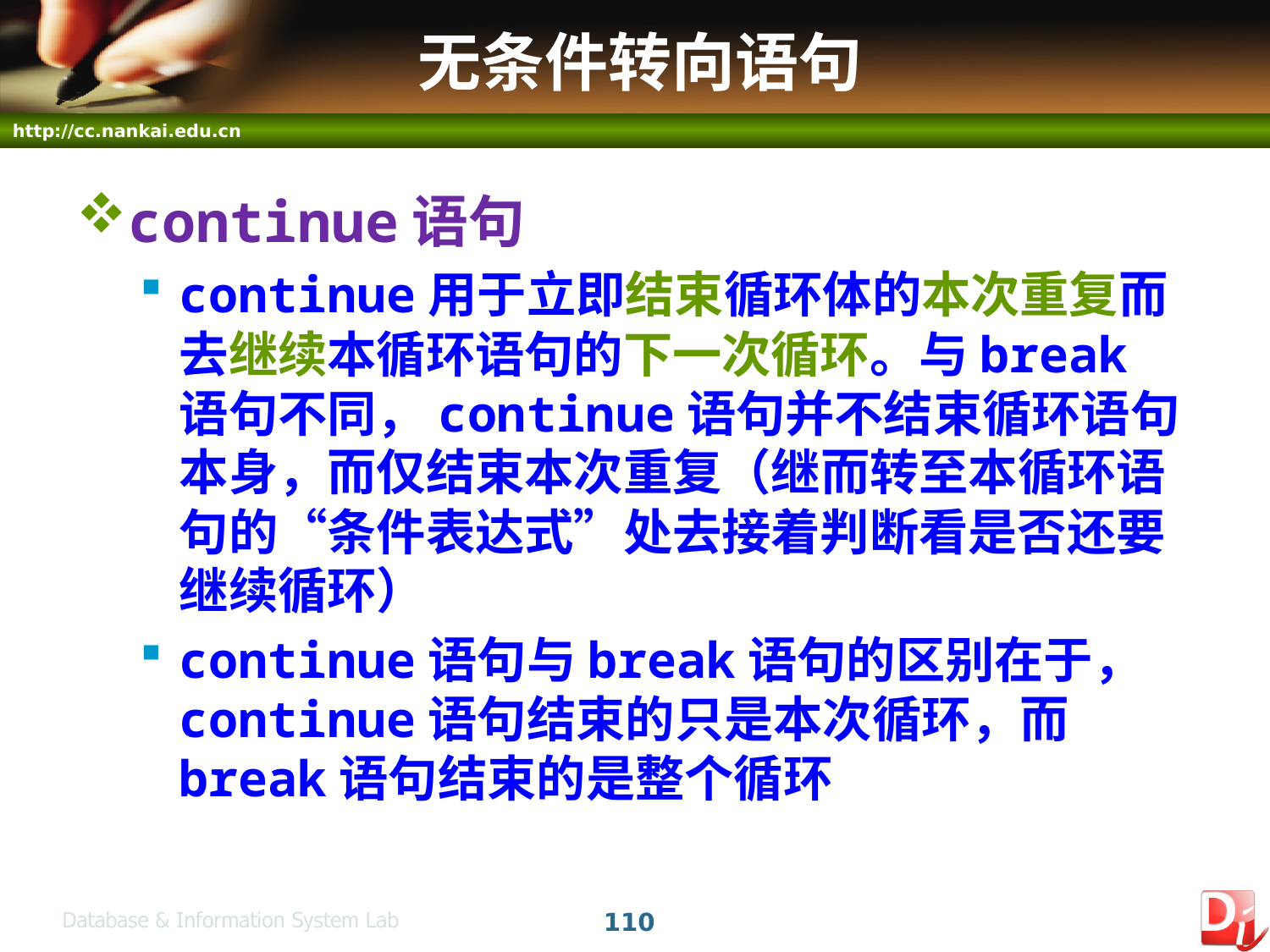

# 无条件转向语句
continue语句
continue用于立即结束循环体的本次重复而去继续本循环语句的下一次循环。与break语句不同，continue语句并不结束循环语句本身，而仅结束本次重复（继而转至本循环语句的“条件表达式”处去接着判断看是否还要继续循环）
continue语句与break语句的区别在于，continue语句结束的只是本次循环，而break语句结束的是整个循环
110
Database & Information System Lab